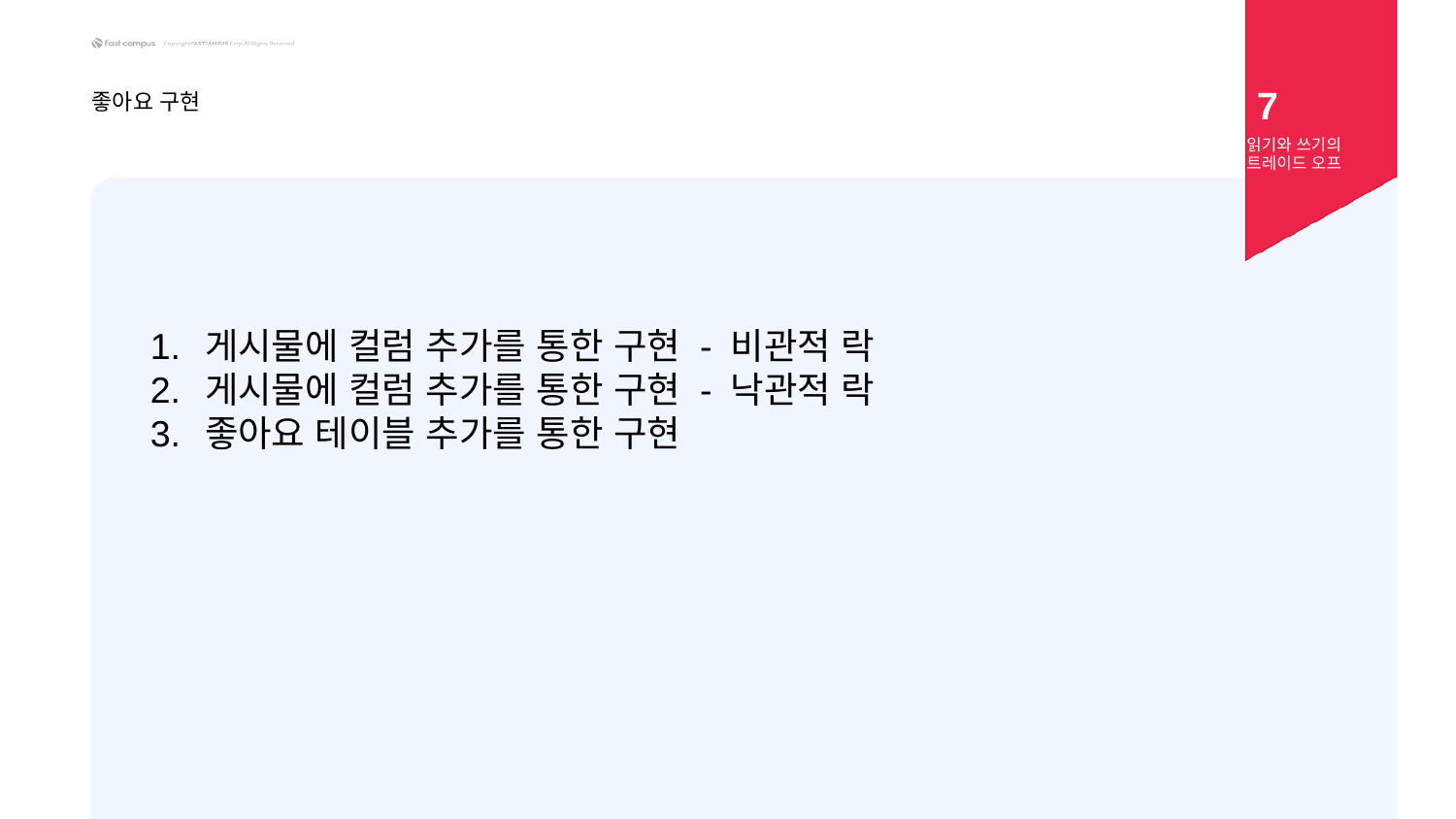

7
좋아요 구현
읽기와 쓰기의 트레이드 오프
게시물에 컬럼 추가를 통한 구현 - 비관적 락
게시물에 컬럼 추가를 통한 구현 - 낙관적 락
좋아요 테이블 추가를 통한 구현